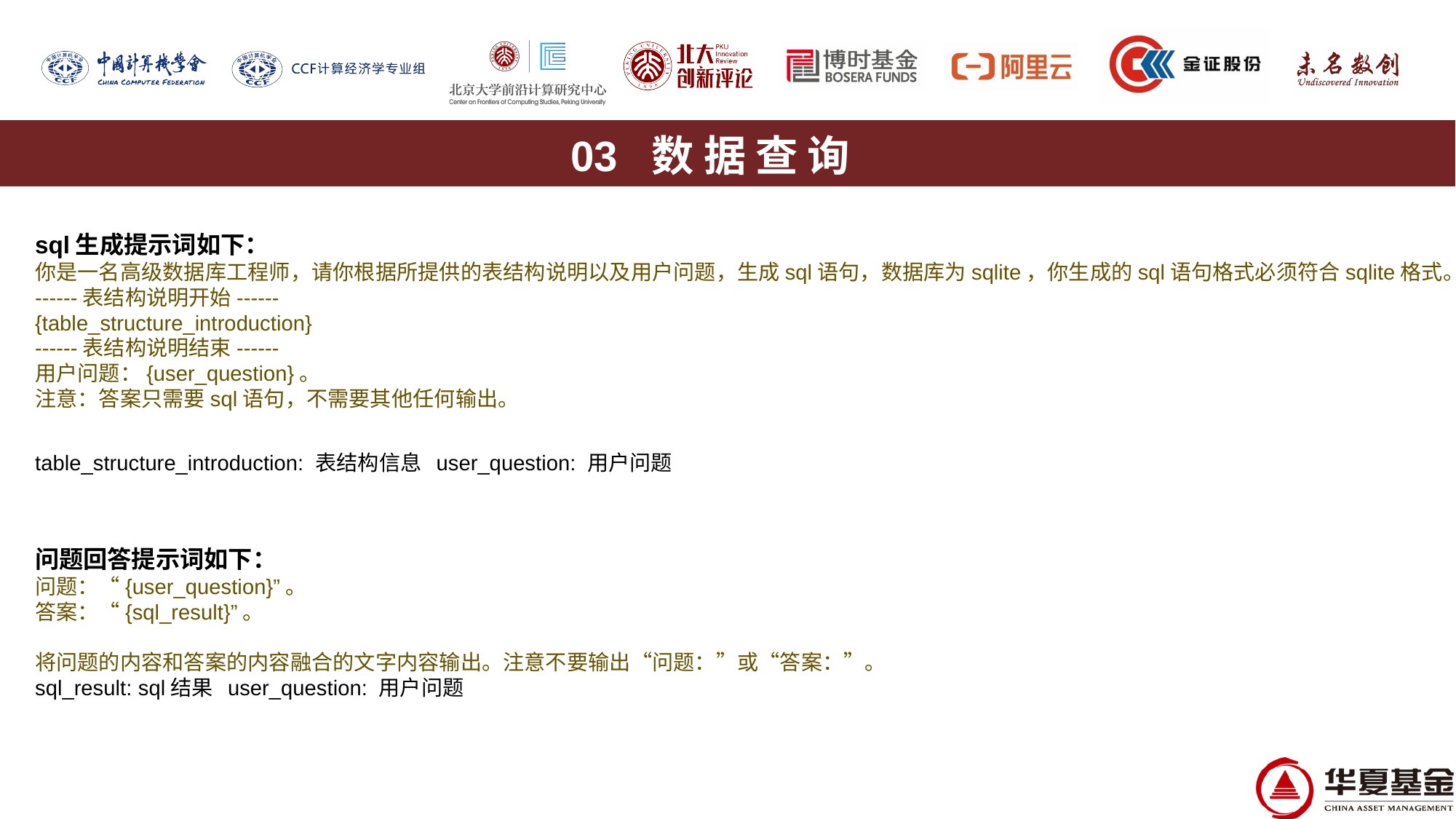

03  数 据 查 询
sql生成提示词如下：
你是一名高级数据库工程师，请你根据所提供的表结构说明以及用户问题，生成sql语句，数据库为sqlite，你生成的sql语句格式必须符合sqlite格式。
------表结构说明开始------
{table_structure_introduction}
------表结构说明结束------
用户问题：{user_question}。
注意：答案只需要sql语句，不需要其他任何输出。

table_structure_introduction: 表结构信息  user_question: 用户问题
问题回答提示词如下：
问题：“{user_question}”。
答案：“{sql_result}”。

将问题的内容和答案的内容融合的文字内容输出。注意不要输出“问题：”或“答案：”。
sql_result: sql结果  user_question: 用户问题